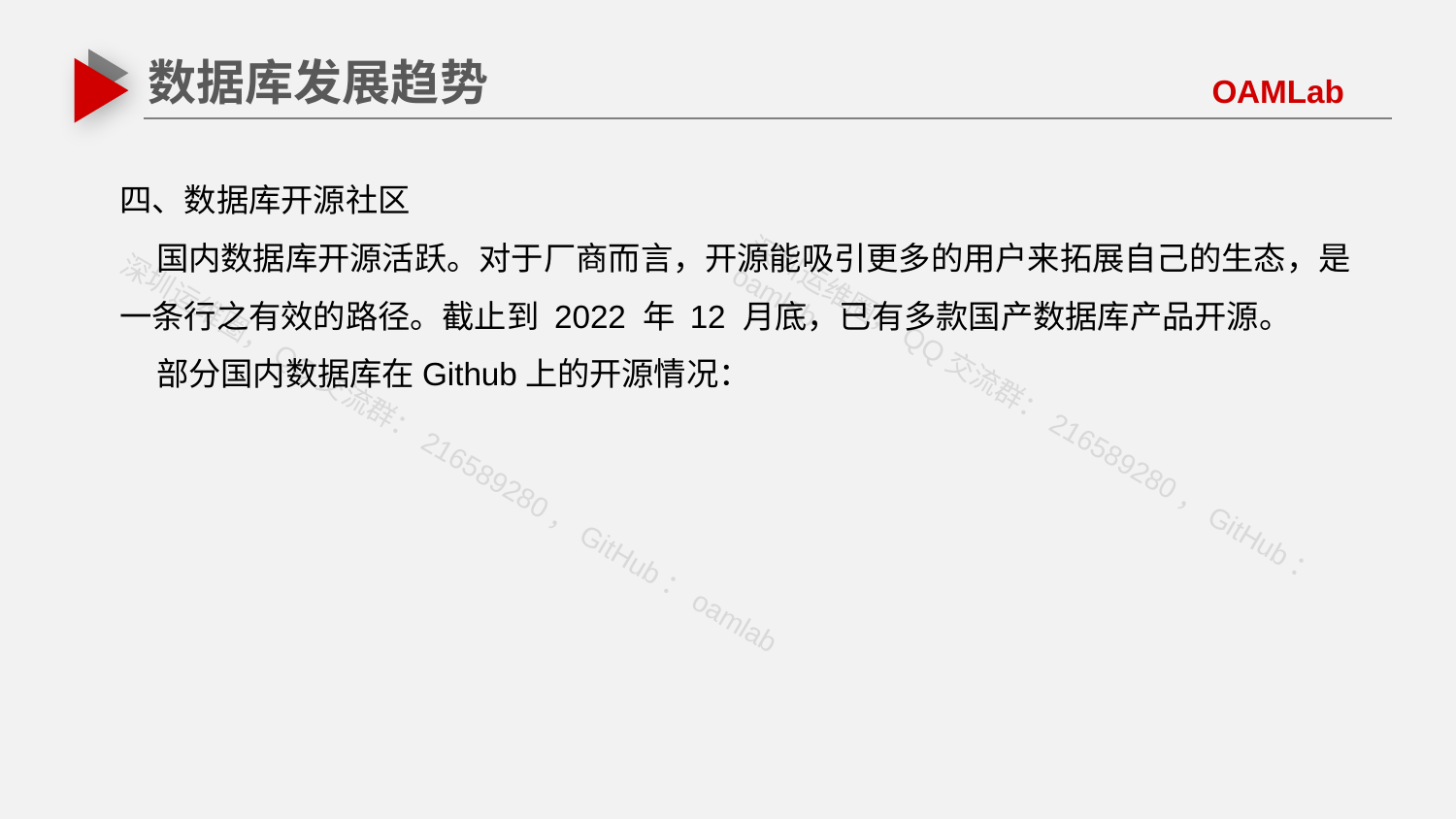

数据库发展趋势
四、数据库开源社区
    国内数据库开源活跃。对于厂商而言，开源能吸引更多的用户来拓展自己的生态，是一条行之有效的路径。截止到 2022 年 12 月底，已有多款国产数据库产品开源。
    部分国内数据库在Github上的开源情况：